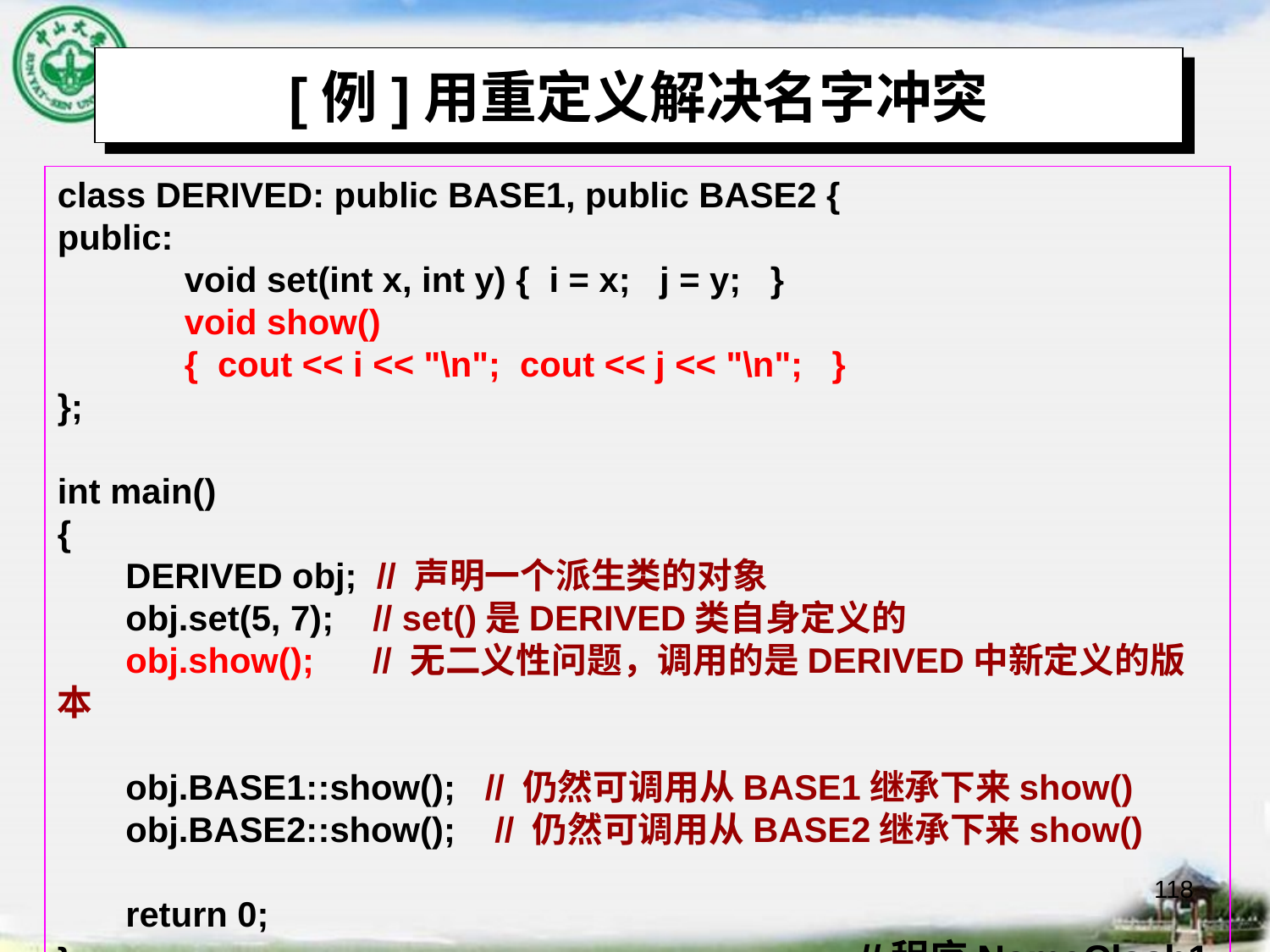

# [例]用重定义解决名字冲突
class DERIVED: public BASE1, public BASE2 {
public:
	void set(int x, int y) {  i = x;   j = y;   }
	void show()
	{  cout << i << "\n";  cout << j << "\n";   }
};

int main()
{
       DERIVED obj;  // 声明一个派生类的对象
       obj.set(5, 7);    // set()是DERIVED类自身定义的
       obj.show();      // 无二义性问题，调用的是DERIVED中新定义的版本

       obj.BASE1::show();   // 仍然可调用从BASE1继承下来show()
       obj.BASE2::show();    // 仍然可调用从BASE2继承下来show()

       return 0;
}                                                                                 //程序NameClash1
118